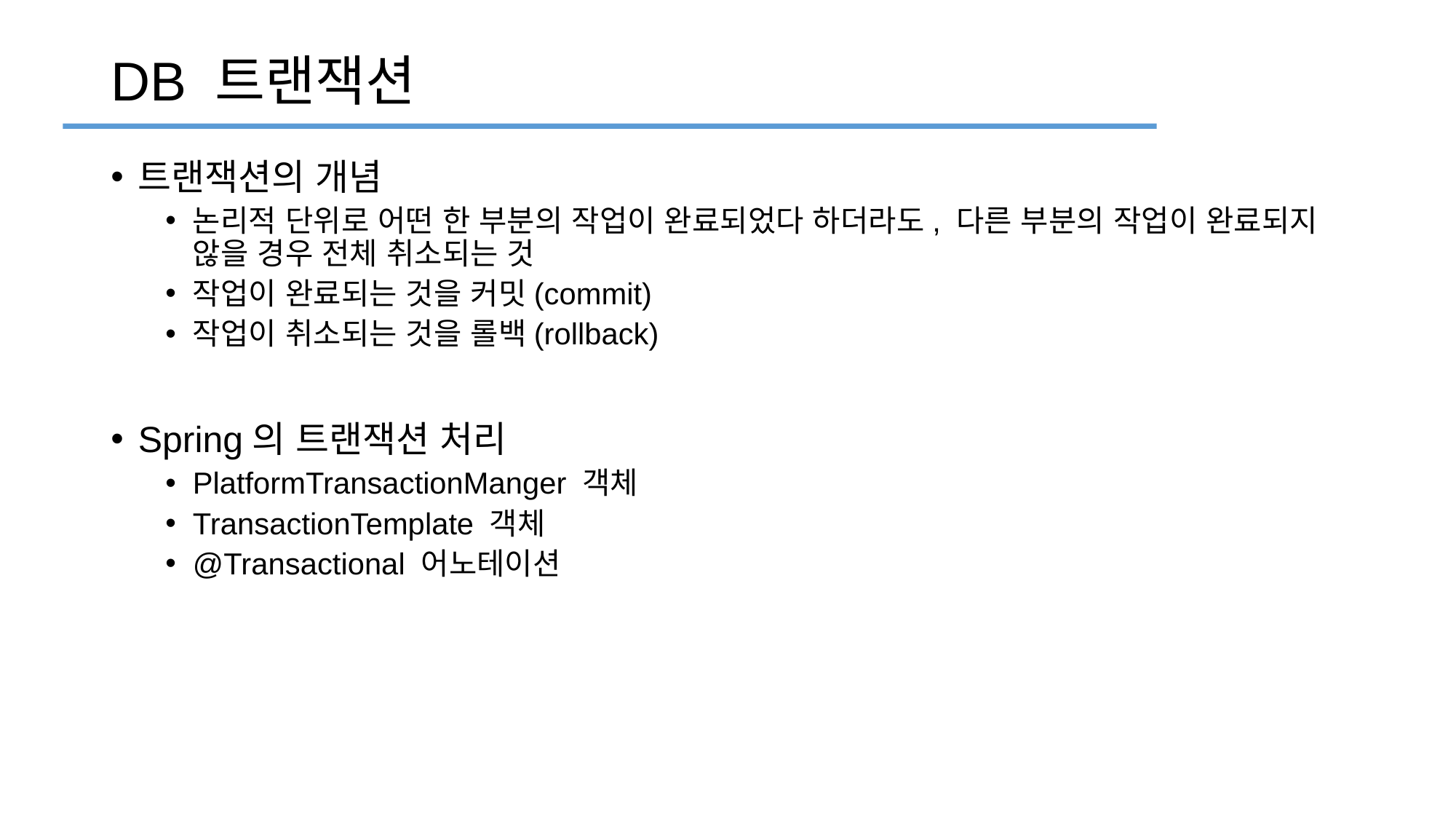

# DB 트랜잭션
트랜잭션의 개념
논리적 단위로 어떤 한 부분의 작업이 완료되었다 하더라도, 다른 부분의 작업이 완료되지 않을 경우 전체 취소되는 것
작업이 완료되는 것을 커밋(commit)
작업이 취소되는 것을 롤백(rollback)

Spring의 트랜잭션 처리
PlatformTransactionManger 객체
TransactionTemplate 객체
@Transactional 어노테이션